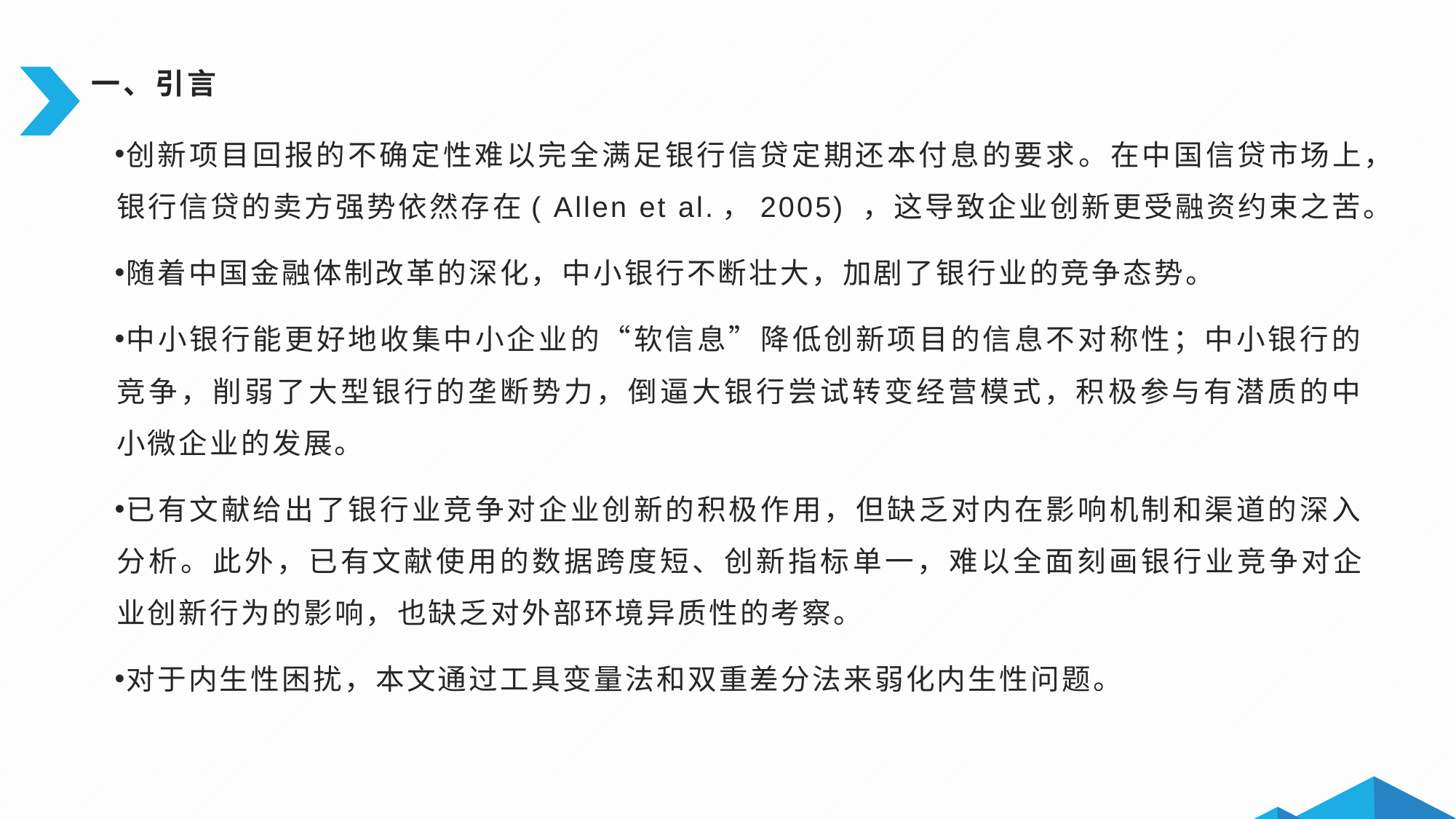

# 一、引言

创新项目回报的不确定性难以完全满足银行信贷定期还本付息的要求。在中国信贷市场上，银行信贷的卖方强势依然存在( Allen et al.，2005) ，这导致企业创新更受融资约束之苦。
随着中国金融体制改革的深化，中小银行不断壮大，加剧了银行业的竞争态势。
中小银行能更好地收集中小企业的“软信息”降低创新项目的信息不对称性；中小银行的竞争，削弱了大型银行的垄断势力，倒逼大银行尝试转变经营模式，积极参与有潜质的中小微企业的发展。
已有文献给出了银行业竞争对企业创新的积极作用，但缺乏对内在影响机制和渠道的深入分析。此外，已有文献使用的数据跨度短、创新指标单一，难以全面刻画银行业竞争对企业创新行为的影响，也缺乏对外部环境异质性的考察。
对于内生性困扰，本文通过工具变量法和双重差分法来弱化内生性问题。
4